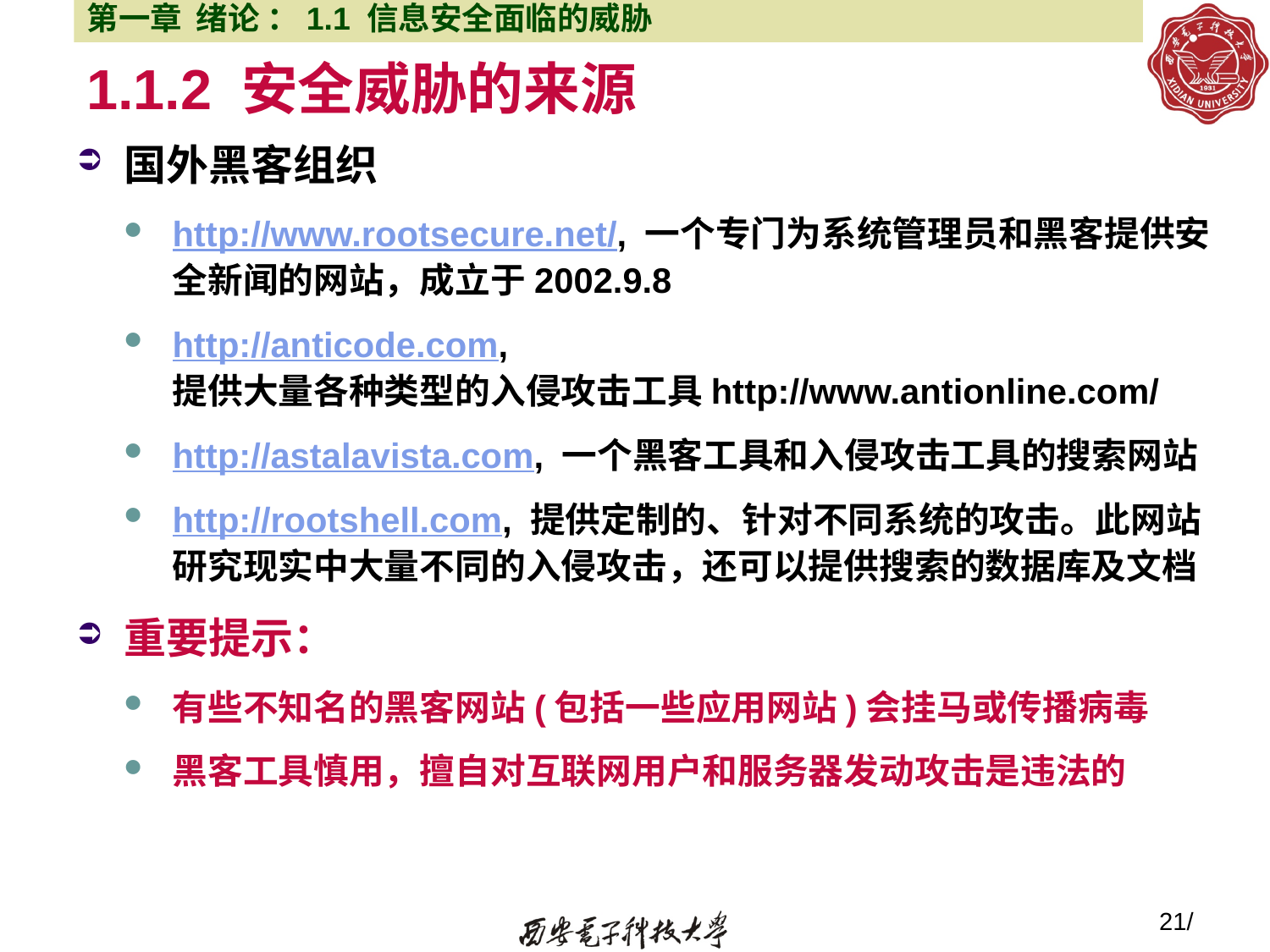

第一章  绪论 ：1.1 信息安全面临的威胁
# 1.1.2 安全威胁的来源
国外黑客组织
http://www.rootsecure.net/, 一个专门为系统管理员和黑客提供安全新闻的网站，成立于2002.9.8
http://anticode.com, 提供大量各种类型的入侵攻击工具http://www.antionline.com/
http://astalavista.com, 一个黑客工具和入侵攻击工具的搜索网站
http://rootshell.com, 提供定制的、针对不同系统的攻击。此网站研究现实中大量不同的入侵攻击，还可以提供搜索的数据库及文档
重要提示：
有些不知名的黑客网站(包括一些应用网站)会挂马或传播病毒
黑客工具慎用，擅自对互联网用户和服务器发动攻击是违法的
21/